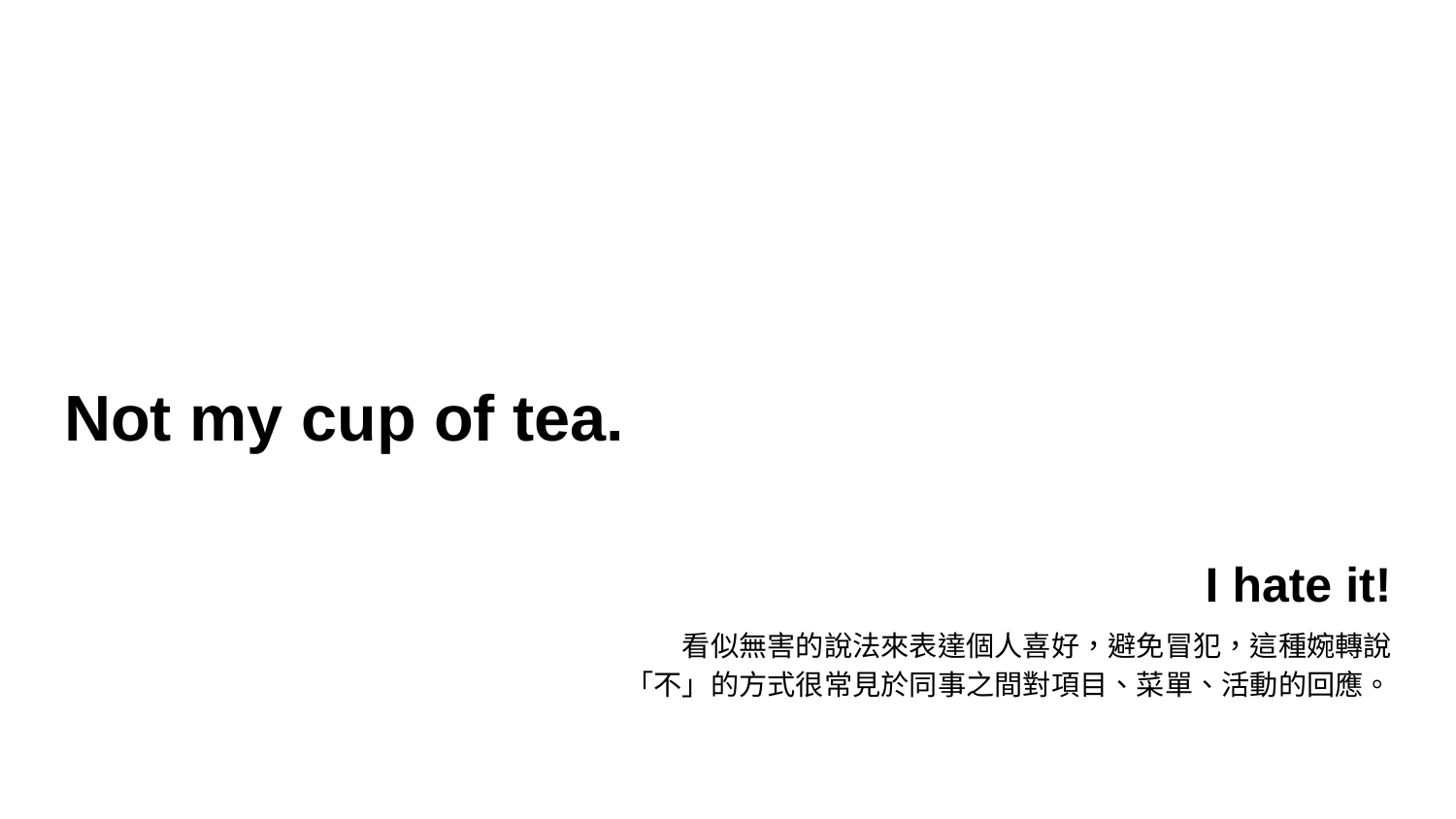

# Not my cup of tea.
I hate it!
看似無害的說法來表達個人喜好，避免冒犯，這種婉轉說「不」的方式很常見於同事之間對項目、菜單、活動的回應。